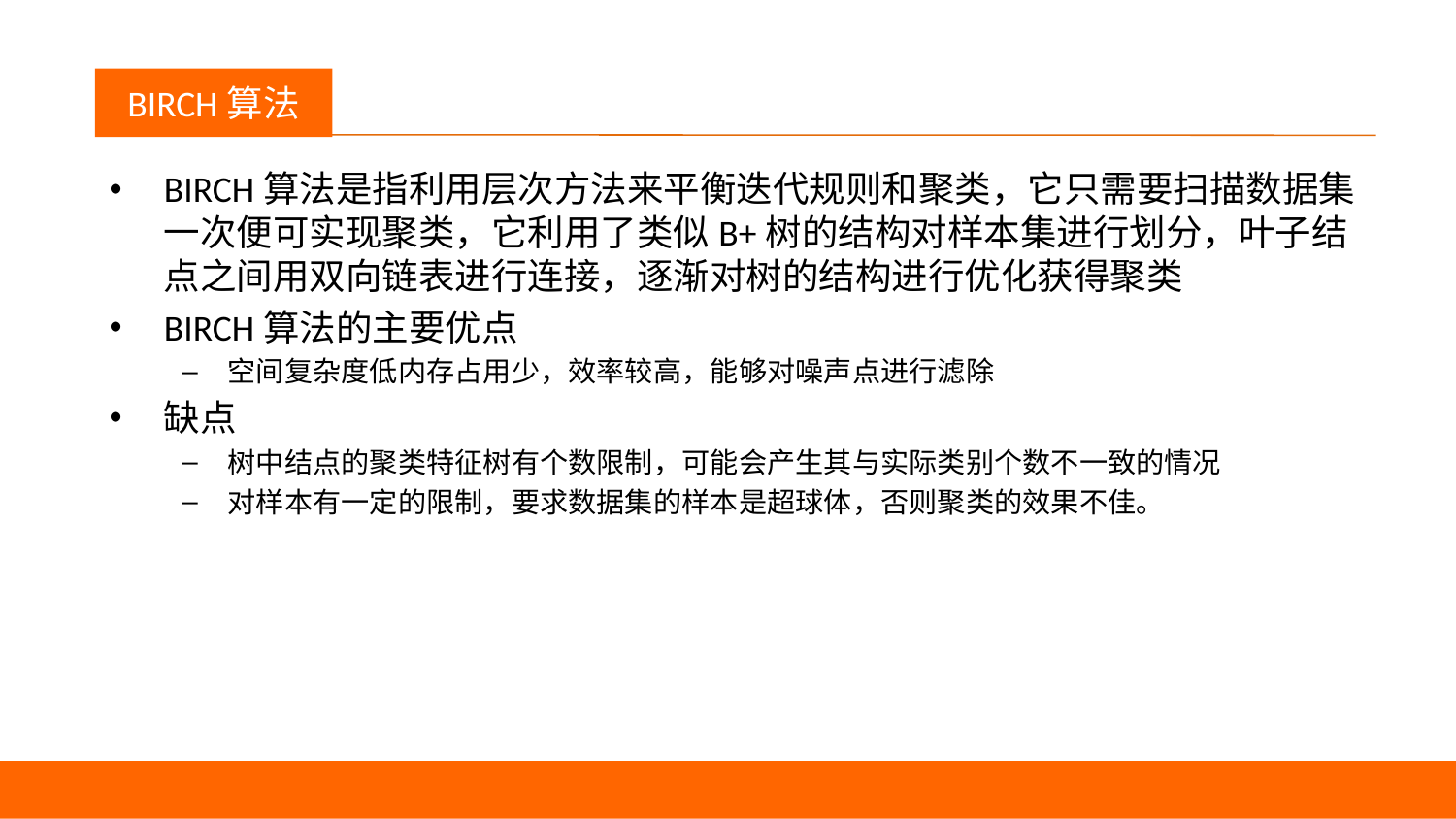

议程
BIRCH算法

BIRCH算法是指利用层次方法来平衡迭代规则和聚类，它只需要扫描数据集一次便可实现聚类，它利用了类似B+树的结构对样本集进行划分，叶子结点之间用双向链表进行连接，逐渐对树的结构进行优化获得聚类
BIRCH算法的主要优点
空间复杂度低内存占用少，效率较高，能够对噪声点进行滤除
缺点
树中结点的聚类特征树有个数限制，可能会产生其与实际类别个数不一致的情况
对样本有一定的限制，要求数据集的样本是超球体，否则聚类的效果不佳。